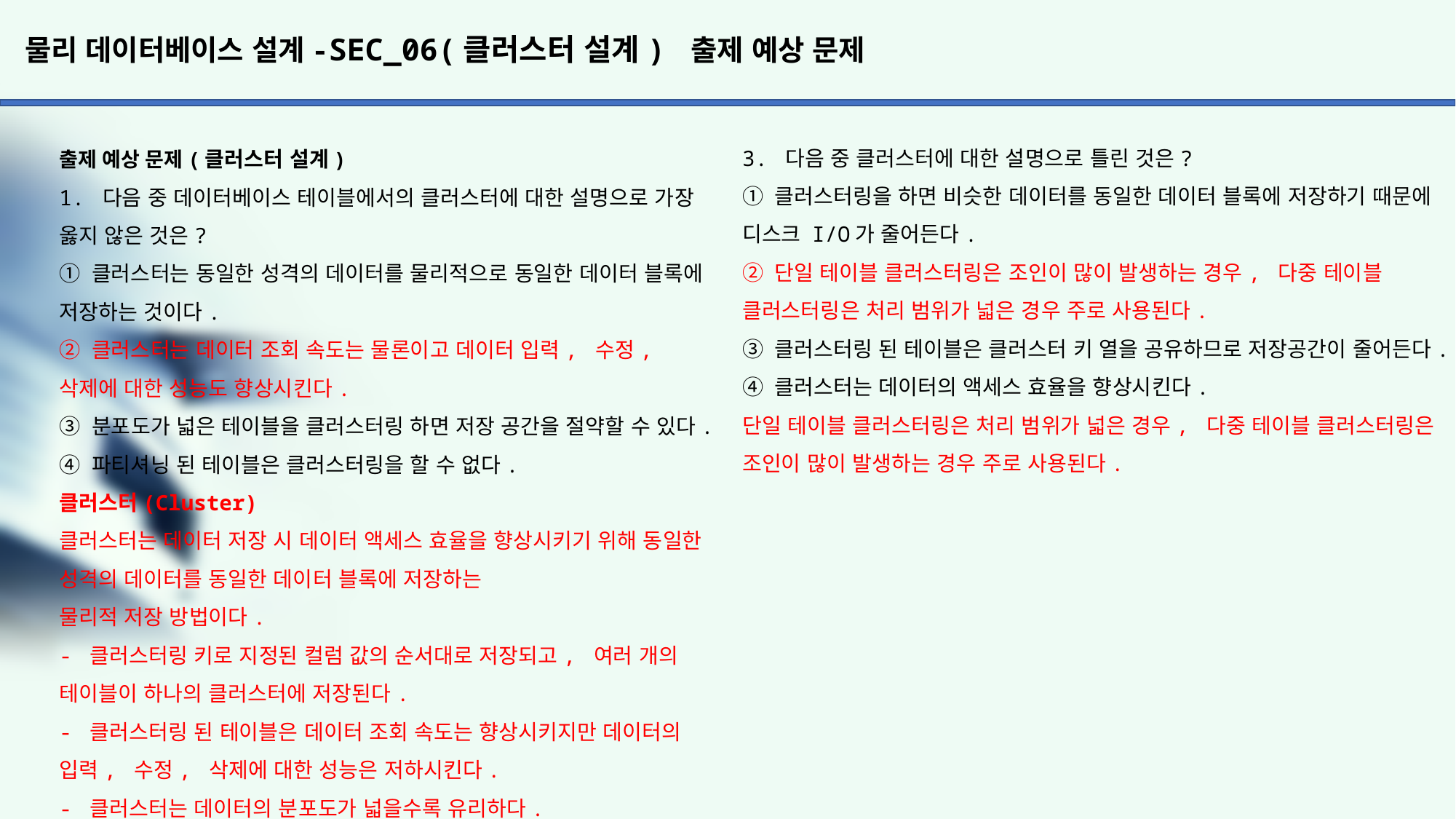

# 물리 데이터베이스 설계-SEC_06(클러스터 설계) 출제 예상 문제
3. 다음 중 클러스터에 대한 설명으로 틀린 것은?
① 클러스터링을 하면 비슷한 데이터를 동일한 데이터 블록에 저장하기 때문에 디스크 I/O가 줄어든다.
② 단일 테이블 클러스터링은 조인이 많이 발생하는 경우, 다중 테이블 클러스터링은 처리 범위가 넓은 경우 주로 사용된다.
③ 클러스터링 된 테이블은 클러스터 키 열을 공유하므로 저장공간이 줄어든다.
④ 클러스터는 데이터의 액세스 효율을 향상시킨다.
단일 테이블 클러스터링은 처리 범위가 넓은 경우, 다중 테이블 클러스터링은 조인이 많이 발생하는 경우 주로 사용된다.
출제 예상 문제(클러스터 설계)
1. 다음 중 데이터베이스 테이블에서의 클러스터에 대한 설명으로 가장 옳지 않은 것은?
① 클러스터는 동일한 성격의 데이터를 물리적으로 동일한 데이터 블록에 저장하는 것이다.
② 클러스터는 데이터 조회 속도는 물론이고 데이터 입력, 수정,  삭제에 대한 성능도 향상시킨다.
③ 분포도가 넓은 테이블을 클러스터링 하면 저장 공간을 절약할 수 있다.
④ 파티셔닝 된 테이블은 클러스터링을 할 수 없다.
클러스터(Cluster)
클러스터는 데이터 저장 시 데이터 액세스 효율을 향상시키기 위해 동일한 성격의 데이터를 동일한 데이터 블록에 저장하는
물리적 저장 방법이다.
- 클러스터링 키로 지정된 컬럼 값의 순서대로 저장되고, 여러 개의 테이블이 하나의 클러스터에 저장된다.
- 클러스터링 된 테이블은 데이터 조회 속도는 향상시키지만 데이터의 입력, 수정, 삭제에 대한 성능은 저하시킨다.
- 클러스터는 데이터의 분포도가 넓을수록 유리하다.
- 데이터 분포도가 넓은 테이블을 클러스터링 하면 저장 공간을 절약할 수 있다.
- 클러스터링된 테이블은 클러스터링 키 열 공유하므로 저장 공간이 줄어든다.
- 대용량을 처리하는 트랜잭션은 전체 테이블 스캔 하는 일이 자주 발생하기 때문에 클러스터링을 하지 않는 것이 좋다.
- 처리 범위가 넓은 경우에는 단일 테이블 클러스터링을 조인이
많이 발생하는 경우는 다중 테이블 클러스터링을 사용한다.
- 파티셔닝 된 테이블에는 클러스터링을 할 수 없다.
- 클러스터링을 하면 비슷한 데이터가 동일한 데이터 블록에 저장되기 때문에 디스크 I/O이 줄어든다.
- 클러스터링된 테이블에 클러스터드 인덱스를 생성하면 접근 성능이 향상된다.
2. 다음 중 클러스터링을 적용하기에 적당하지 않은 테이블은?
① 분포도가 좁은 테이블
② 수정이 거의 발생하지 않는 테이블
③ 자주 조인되어 사용되는 테이블
④ 대량의 범위를 자주 조회하는 테이블
클러스터 대상 테이블
분포도가 넓은 테이블
대량의 범위를 자주 조회하는 테이블
입력, 수정, 삭제가 자주 발생하지 않는 테이블
자주 조인되어 사용되는 테이블
ORDER BY, GROUP BY, UNION이 빈번한 테이블